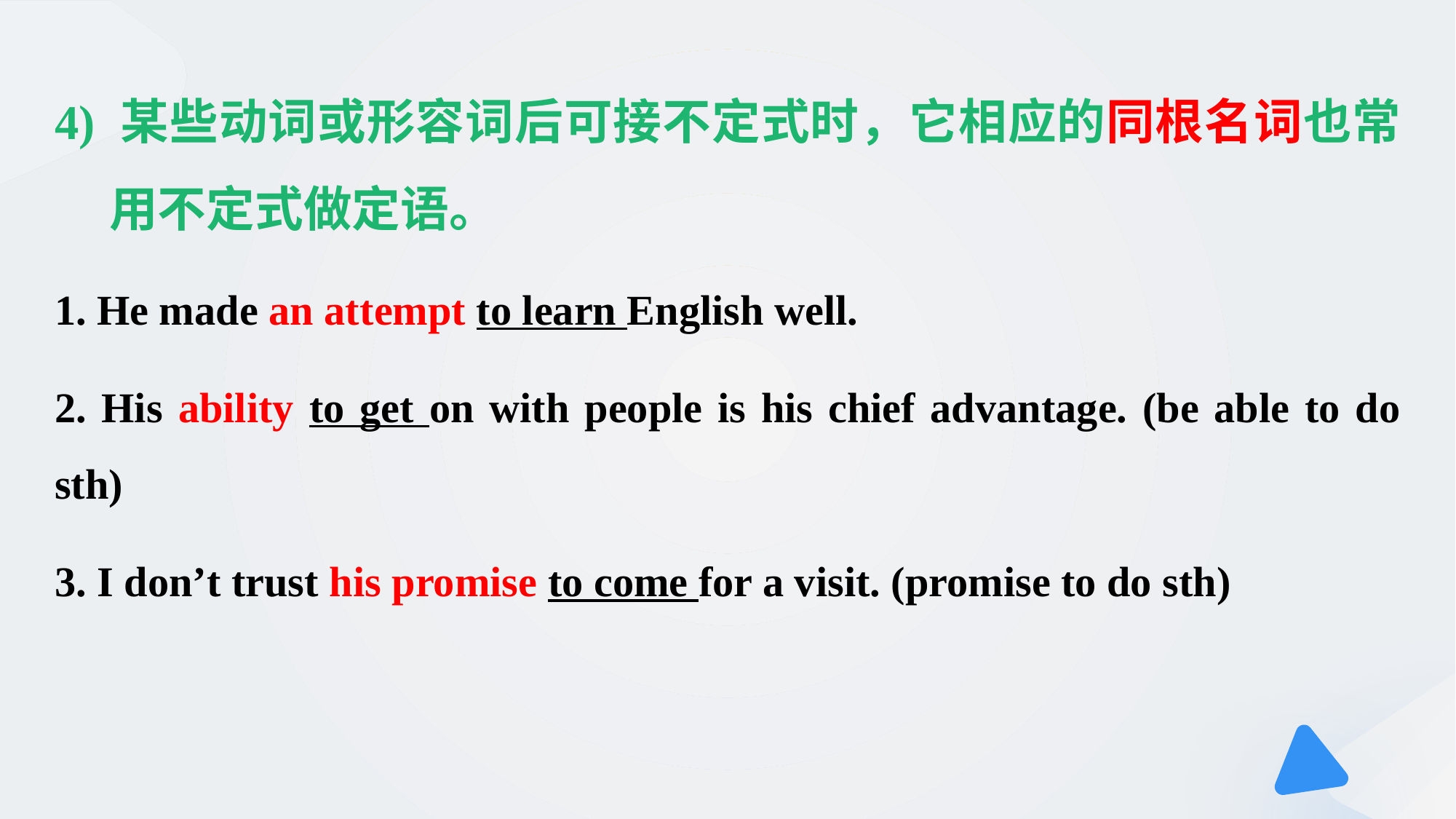

4) 某些动词或形容词后可接不定式时，它相应的同根名词也常用不定式做定语。
1. He made an attempt to learn English well.
2. His ability to get on with people is his chief advantage. (be able to do sth)
3. I don’t trust his promise to come for a visit. (promise to do sth)